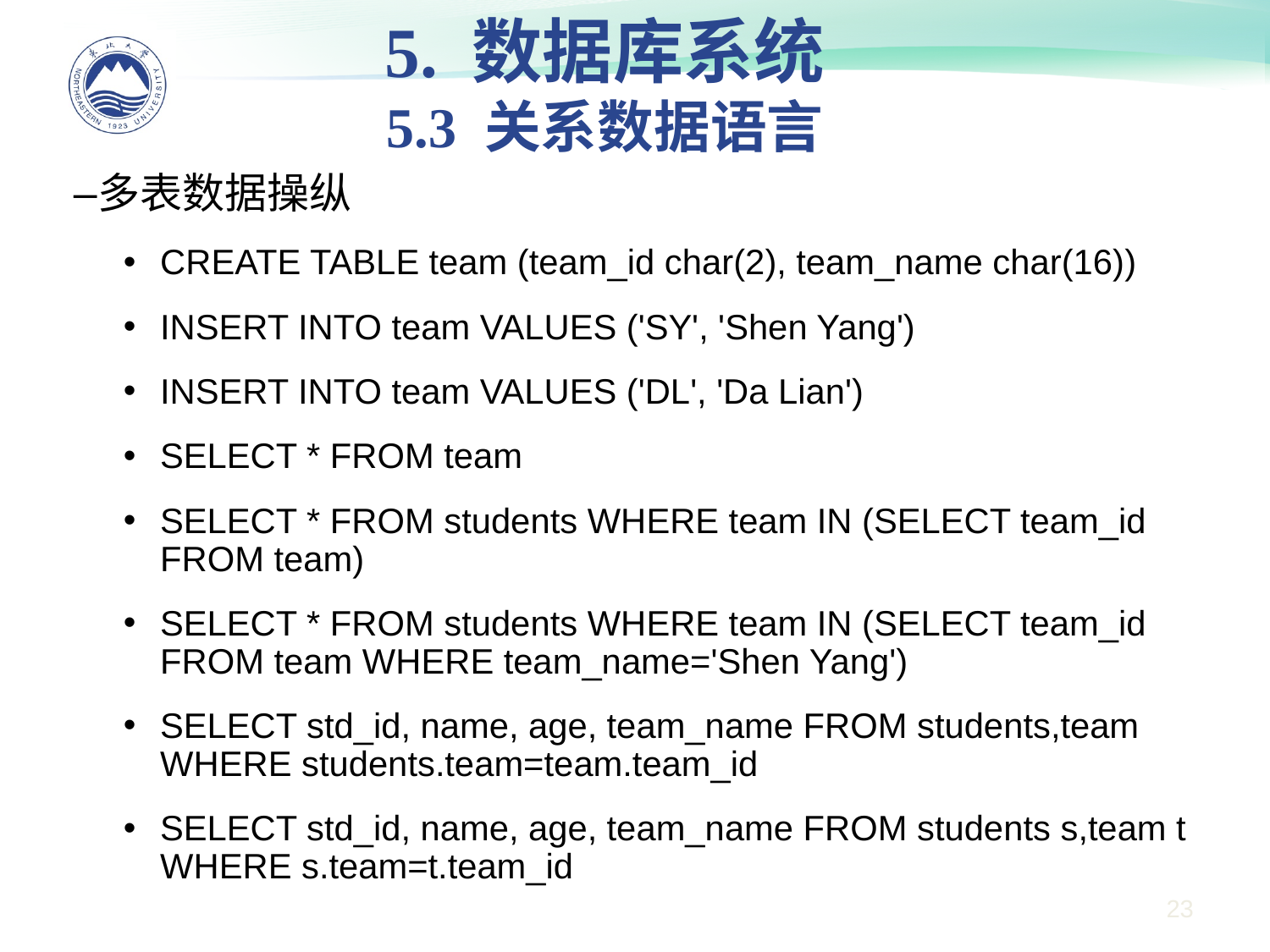

5. 数据库系统
5.3 关系数据语言
#
多表数据操纵
CREATE TABLE team (team_id char(2), team_name char(16))
INSERT INTO team VALUES ('SY', 'Shen Yang')
INSERT INTO team VALUES ('DL', 'Da Lian')
SELECT * FROM team
SELECT * FROM students WHERE team IN (SELECT team_id FROM team)
SELECT * FROM students WHERE team IN (SELECT team_id FROM team WHERE team_name='Shen Yang')
SELECT std_id, name, age, team_name FROM students,team WHERE students.team=team.team_id
SELECT std_id, name, age, team_name FROM students s,team t WHERE s.team=t.team_id
23